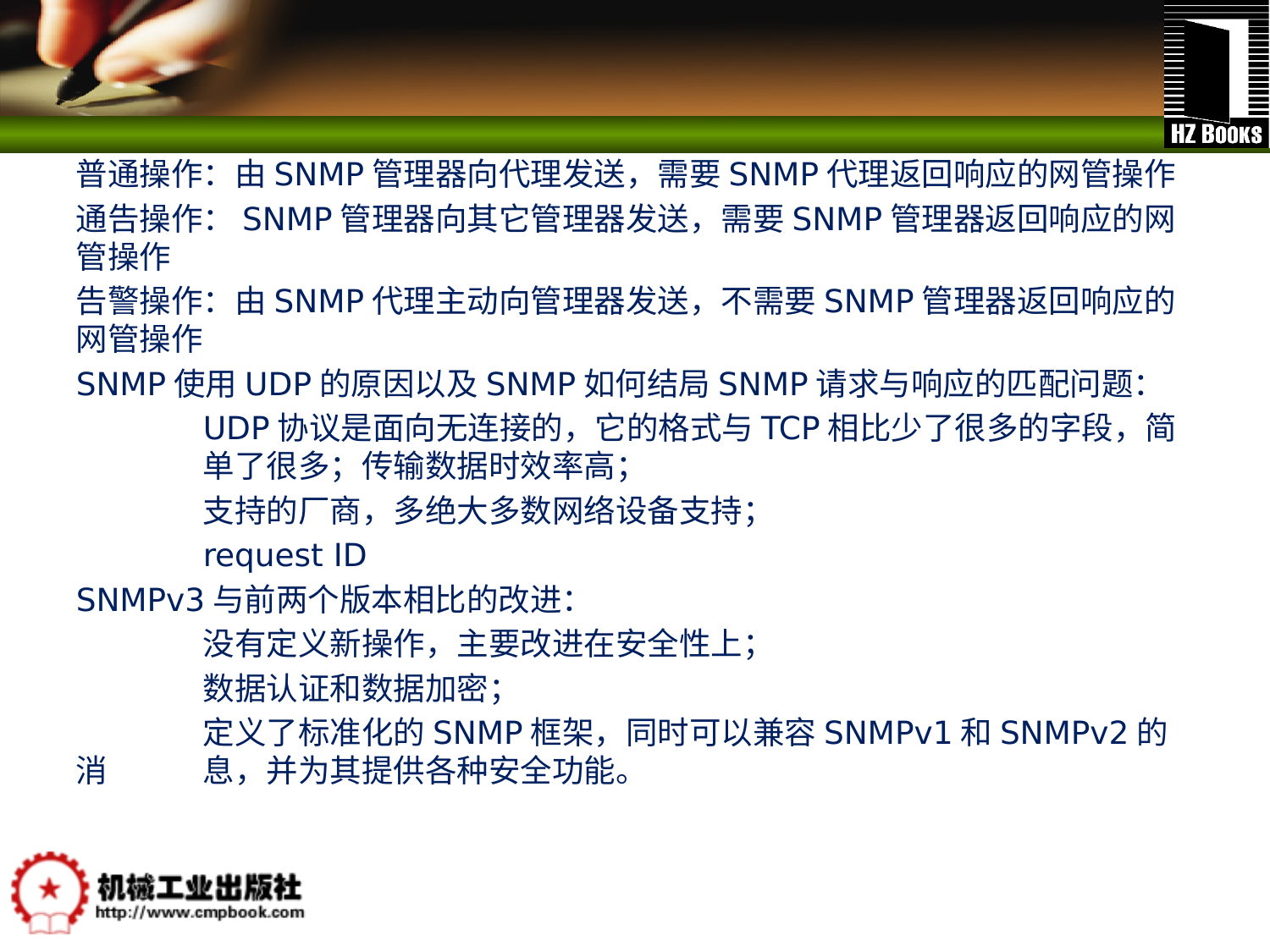

#
普通操作：由SNMP管理器向代理发送，需要SNMP代理返回响应的网管操作
通告操作：SNMP管理器向其它管理器发送，需要SNMP管理器返回响应的网管操作
告警操作：由SNMP代理主动向管理器发送，不需要SNMP管理器返回响应的网管操作
SNMP使用UDP的原因以及SNMP如何结局SNMP请求与响应的匹配问题：
	UDP协议是面向无连接的，它的格式与TCP相比少了很多的字段，简	单了很多；传输数据时效率高；
	支持的厂商，多绝大多数网络设备支持；
	request ID
SNMPv3与前两个版本相比的改进：
	没有定义新操作，主要改进在安全性上；
	数据认证和数据加密；
	定义了标准化的SNMP框架，同时可以兼容SNMPv1和SNMPv2的消	息，并为其提供各种安全功能。